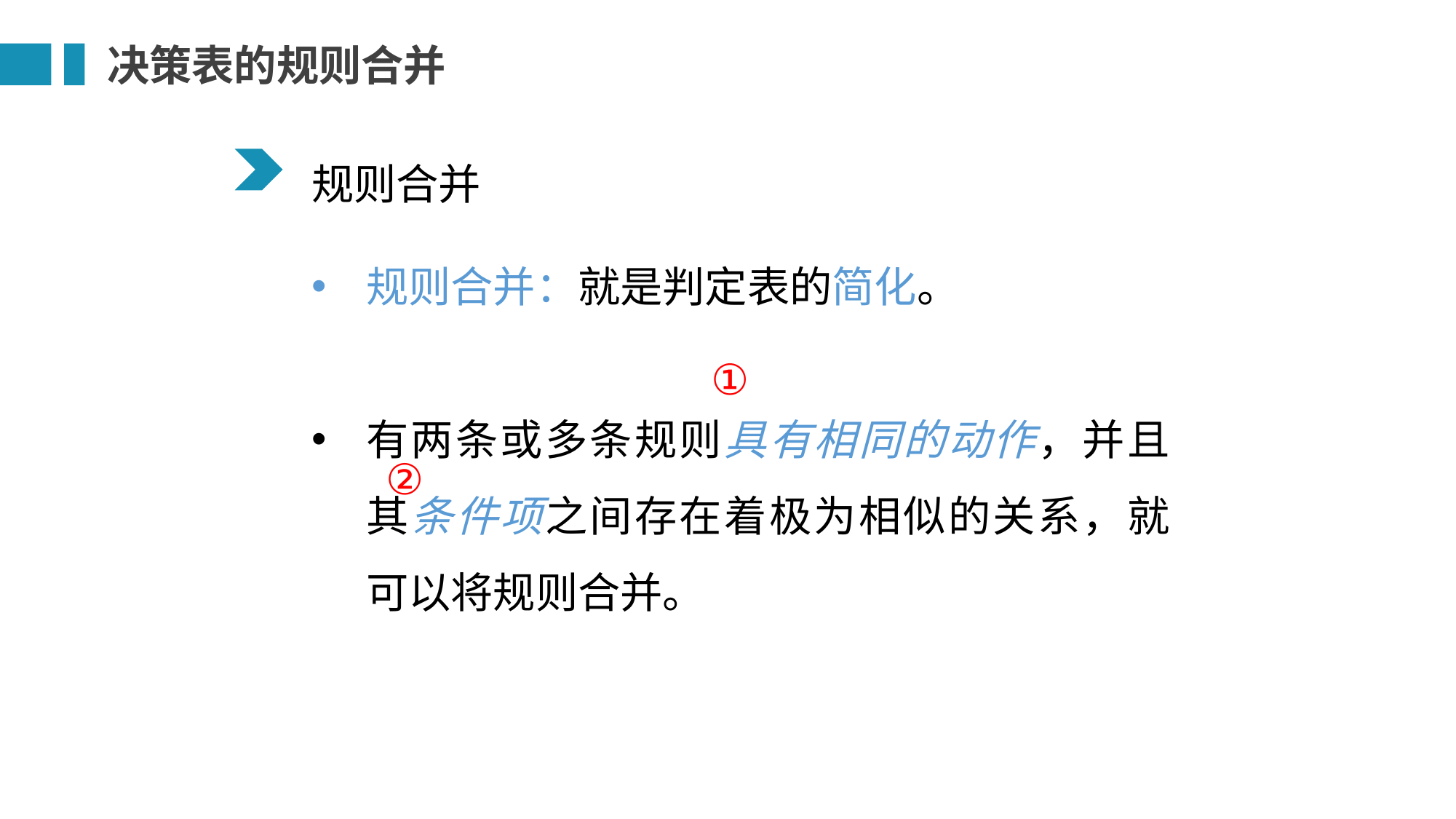

决策表的规则合并

规则合并

规则合并：就是判定表的简化。

有两条或多条规则具有相同的动作，并且其条件项之间存在着极为相似的关系，就可以将规则合并。

①
②
85